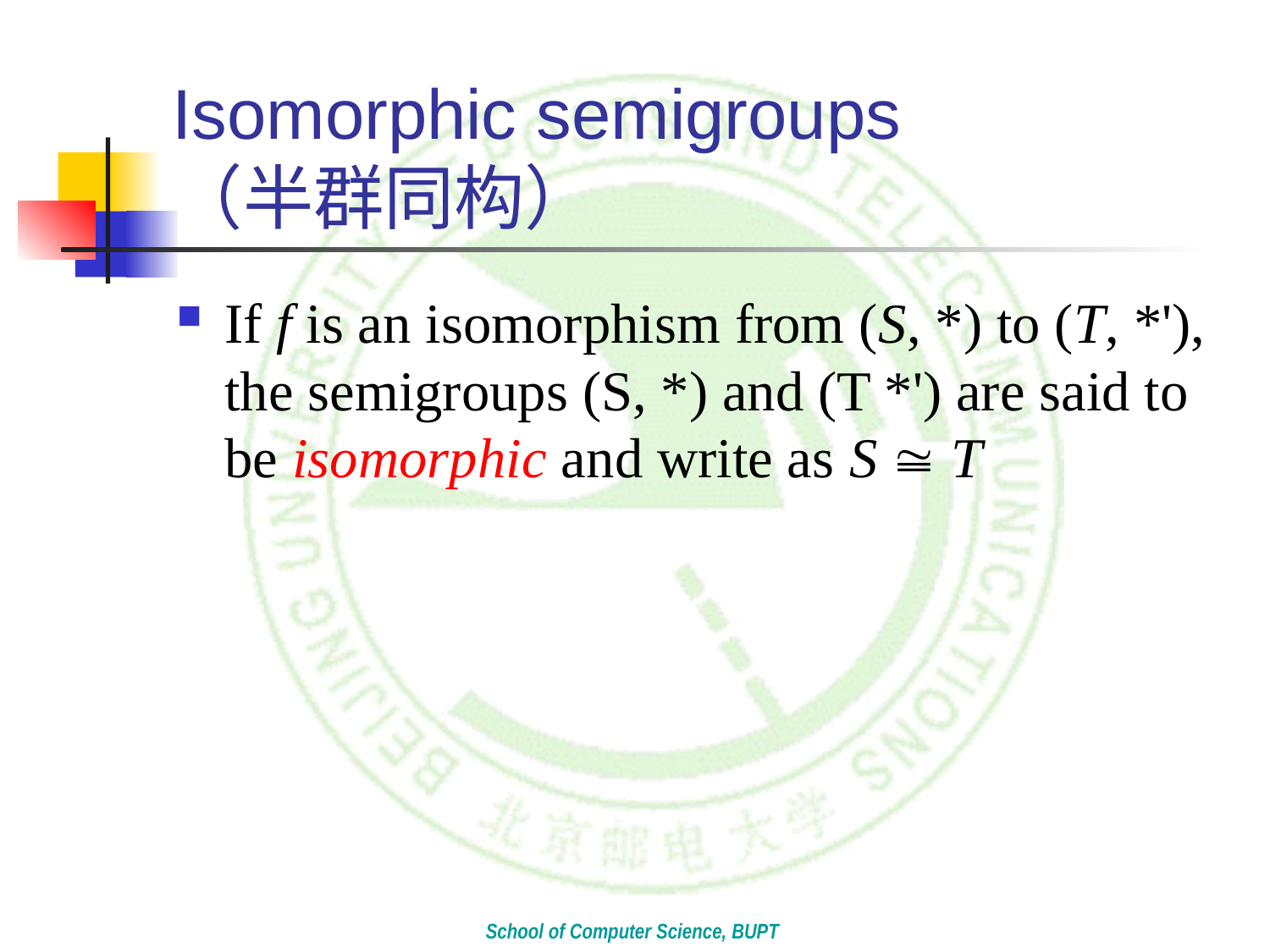

# Isomorphic semigroups （半群同构）
If f is an isomorphism from (S, *) to (T, *'), the semigroups (S, *) and (T *') are said to be isomorphic and write as S ≅ T
School of Computer Science, BUPT

27